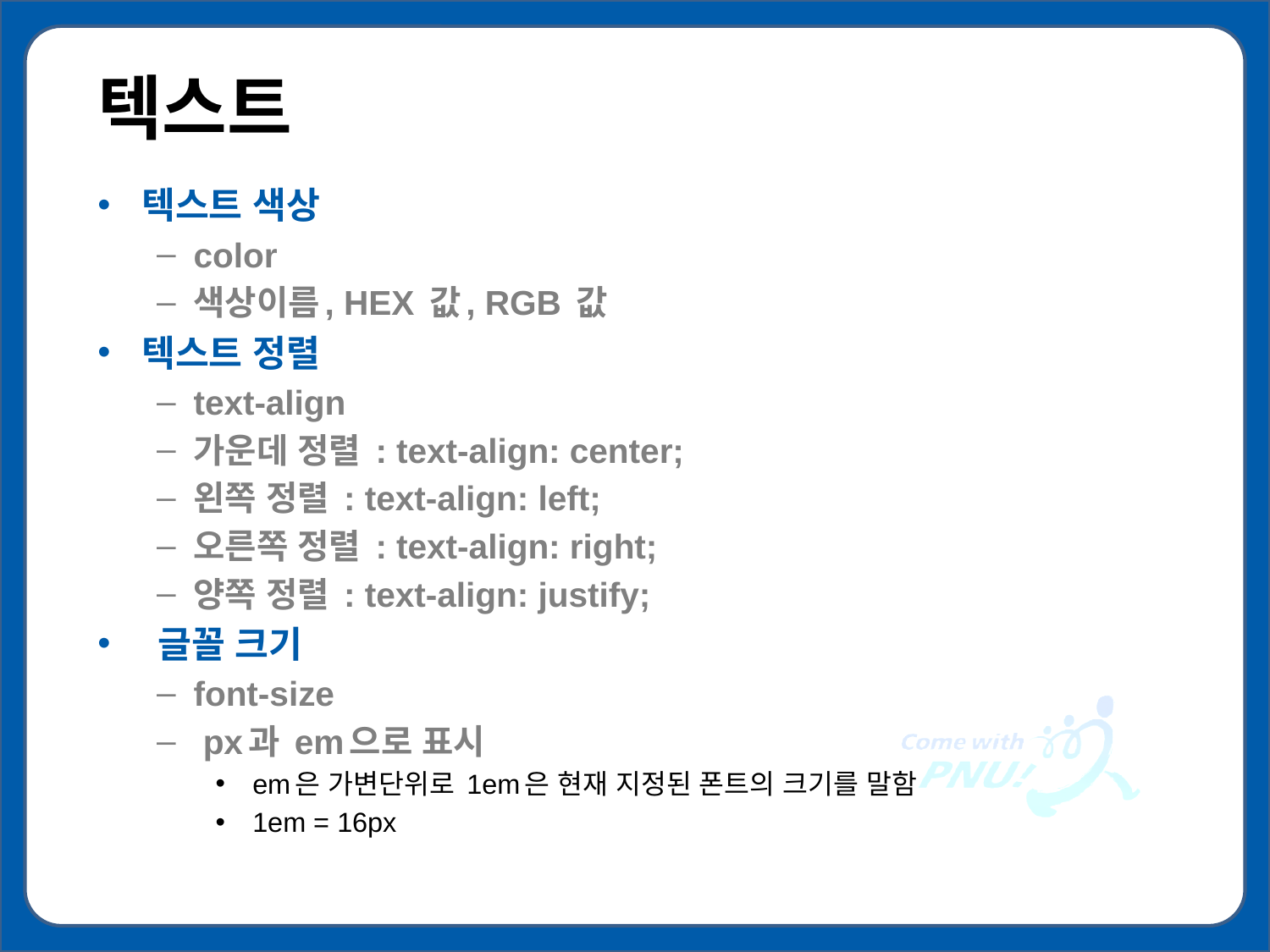

# 텍스트
텍스트 색상
color
색상이름, HEX 값, RGB 값
텍스트 정렬
text-align
가운데 정렬 : text-align: center;
왼쪽 정렬 : text-align: left;
오른쪽 정렬 : text-align: right;
양쪽 정렬 : text-align: justify;
 글꼴 크기
font-size
 px과 em으로 표시
 em은 가변단위로 1em은 현재 지정된 폰트의 크기를 말함
 1em = 16px